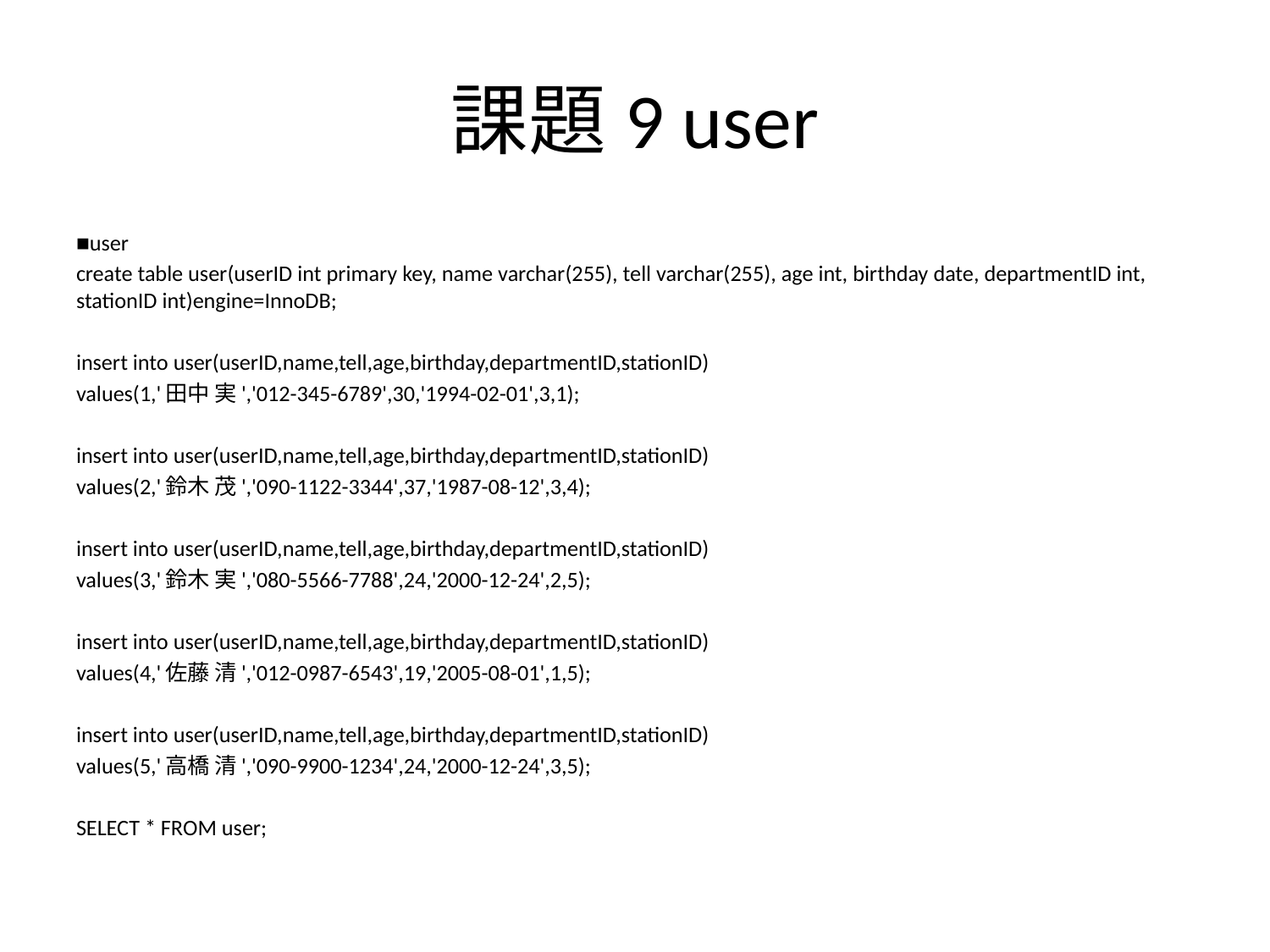

# 課題9 user
■user
create table user(userID int primary key, name varchar(255), tell varchar(255), age int, birthday date, departmentID int, stationID int)engine=InnoDB;

insert into user(userID,name,tell,age,birthday,departmentID,stationID)
values(1,'田中 実','012-345-6789',30,'1994-02-01',3,1);

insert into user(userID,name,tell,age,birthday,departmentID,stationID)
values(2,'鈴木 茂','090-1122-3344',37,'1987-08-12',3,4);

insert into user(userID,name,tell,age,birthday,departmentID,stationID)
values(3,'鈴木 実','080-5566-7788',24,'2000-12-24',2,5);

insert into user(userID,name,tell,age,birthday,departmentID,stationID)
values(4,'佐藤 清','012-0987-6543',19,'2005-08-01',1,5);

insert into user(userID,name,tell,age,birthday,departmentID,stationID)
values(5,'高橋 清','090-9900-1234',24,'2000-12-24',3,5);

SELECT * FROM user;